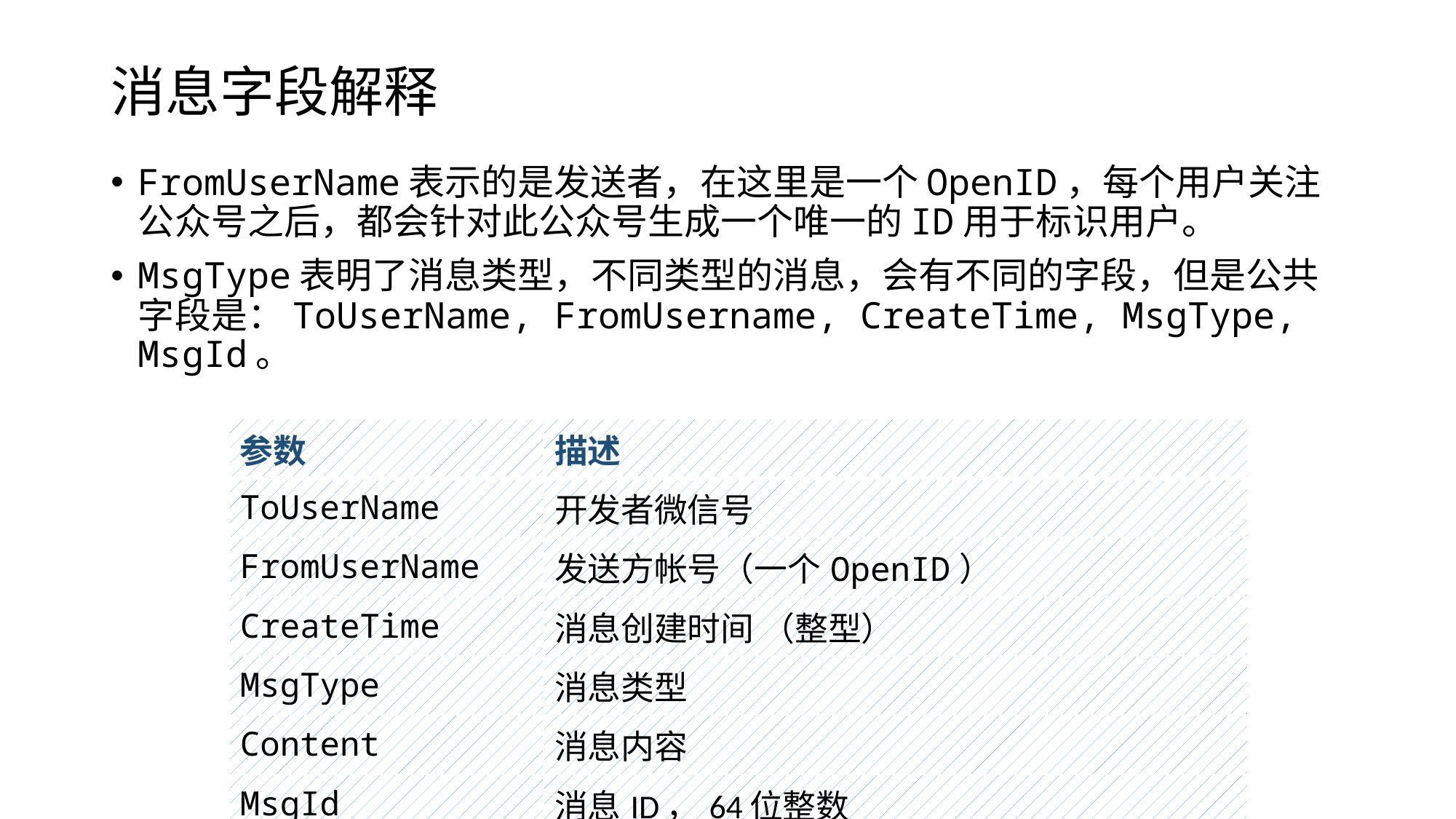

# 消息字段解释
FromUserName表示的是发送者，在这里是一个OpenID，每个用户关注公众号之后，都会针对此公众号生成一个唯一的ID用于标识用户。
MsgType表明了消息类型，不同类型的消息，会有不同的字段，但是公共字段是：ToUserName, FromUsername, CreateTime, MsgType, MsgId。

| 参数 | 描述 |
| --- | --- |
| ToUserName | 开发者微信号 |
| FromUserName | 发送方帐号（一个OpenID） |
| CreateTime | 消息创建时间 （整型） |
| MsgType | 消息类型 |
| Content | 消息内容 |
| MsgId | 消息ID，64位整数 |